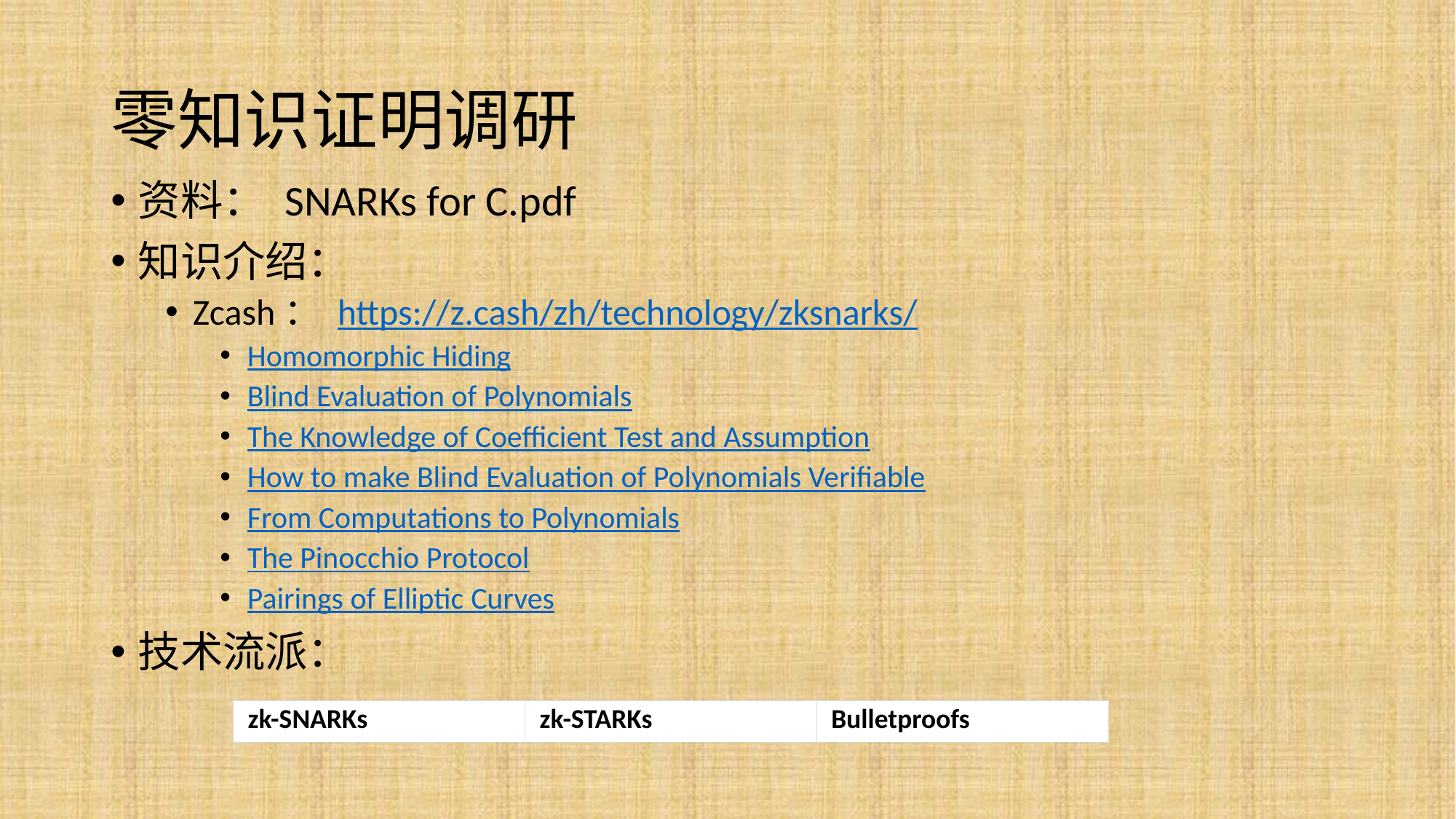

# 零知识证明调研
资料： SNARKs for C.pdf
知识介绍：
Zcash： https://z.cash/zh/technology/zksnarks/
Homomorphic Hiding
Blind Evaluation of Polynomials
The Knowledge of Coefficient Test and Assumption
How to make Blind Evaluation of Polynomials Verifiable
From Computations to Polynomials
The Pinocchio Protocol
Pairings of Elliptic Curves
技术流派：

| zk-SNARKs | zk-STARKs | Bulletproofs |
| --- | --- | --- |